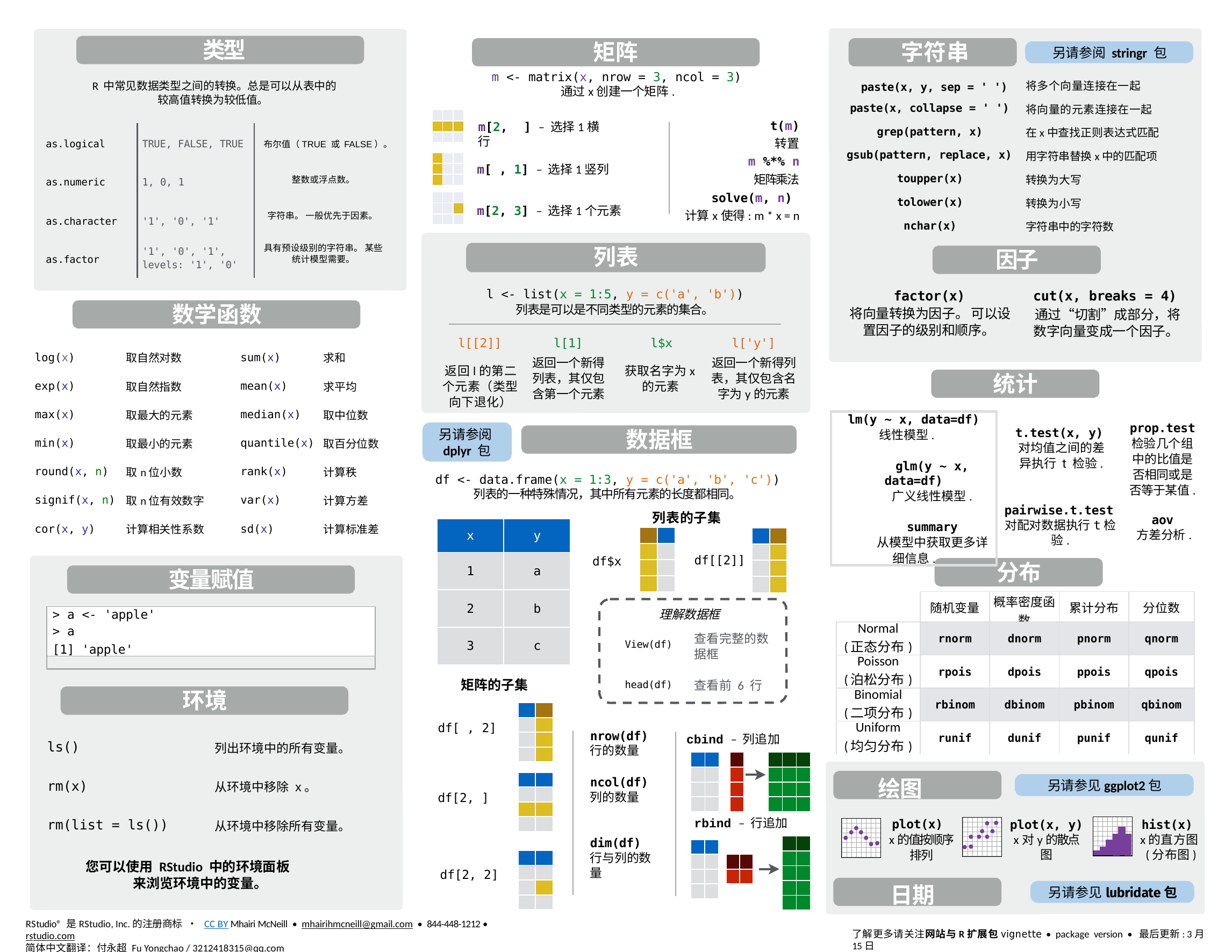

类型
矩阵
字符串
另请参阅 stringr 包
m <- matrix(x, nrow = 3, ncol = 3)
通过x创建一个矩阵.
R 中常见数据类型之间的转换。总是可以从表中的较高值转换为较低值。
将多个向量连接在一起
paste(x, y, sep = ' ')
paste(x, collapse = ' ')
将向量的元素连接在一起
|  |  |  |
| --- | --- | --- |
|  |  |  |
|  |  |  |
t(m)
转置
m %*% n
矩阵乘法
 solve(m, n)
计算x使得: m * x = n
m[2,	] – 选择1横行

grep(pattern, x)
在x中查找正则表达式匹配
as.logical
TRUE, FALSE, TRUE
布尔值（TRUE 或 FALSE）。
gsub(pattern, replace, x)
用字符串替换x中的匹配项
|  |  |  |
| --- | --- | --- |
|  |  |  |
|  |  |  |
m[ , 1] – 选择1竖列
toupper(x)
转换为大写
整数或浮点数。
as.numeric
1, 0, 1
|  |  |  |
| --- | --- | --- |
|  |  |  |
|  |  |  |
tolower(x)
转换为小写
m[2, 3] – 选择1个元素
字符串。 一般优先于因素。
as.character
'1', '0', '1'
nchar(x)
字符串中的字符数

具有预设级别的字符串。 某些统计模型需要。
列表
'1', '0', '1',
levels: '1', '0'
因子
as.factor
l <- list(x = 1:5, y = c('a', 'b'))
列表是可以是不同类型的元素的集合。
factor(x)
cut(x, breaks = 4)
数学函数
将向量转换为因子。 可以设置因子的级别和顺序。
通过“切割”成部分，将数字向量变成一个因子。

l[[2]]
l[1]
返回一个新得列表，其仅包含第一个元素
l$x
l['y']
返回一个新得列表，其仅包含名字为y的元素
| log(x) | 取自然对数 | sum(x) | 求和 |
| --- | --- | --- | --- |
| exp(x) | 取自然指数 | mean(x) | 求平均 |
| max(x) | 取最大的元素 | median(x) | 取中位数 |
| min(x) | 取最小的元素 | quantile(x) | 取百分位数 |
| round(x, n) | 取n位小数 | rank(x) | 计算秩 |
| signif(x, n) | 取n位有效数字 | var(x) | 计算方差 |
| cor(x, y) | 计算相关性系数 | sd(x) | 计算标准差 |
返回l的第二个元素（类型向下退化）
获取名字为x的元素
统计
lm(y ~ x, data=df)
线性模型.

glm(y ~ x, data=df)
广义线性模型.

summary
从模型中获取更多详细信息.
prop.test 检验几个组中的比值是否相同或是否等于某值.
另请参阅
dplyr 包
t.test(x, y)对均值之间的差异执行 t 检验.
数据框
df <- data.frame(x = 1:3, y = c('a', 'b', 'c'))
列表的一种特殊情况，其中所有元素的长度都相同。
pairwise.t.test对配对数据执行t检验.
列表的子集
aov
方差分析.
| x | y |
| --- | --- |
| 1 | a |
| 2 | b |
| 3 | c |
|  |  |
| --- | --- |
|  |  |
|  |  |
|  |  |
|  |  |
| --- | --- |
|  |  |
|  |  |
|  |  |
df[[2]]
df$x

分布
变量赋值
|  | 随机变量 | 概率密度函数 | 累计分布 | 分位数 |
| --- | --- | --- | --- | --- |
| Normal (正态分布) | rnorm | dnorm | pnorm | qnorm |
| Poisson (泊松分布) | rpois | dpois | ppois | qpois |
| Binomial (二项分布) | rbinom | dbinom | pbinom | qbinom |
| Uniform (均匀分布) | runif | dunif | punif | qunif |

理解数据框

> a <- 'apple'
> a
[1] 'apple'
查看完整的数据框

查看前 6 行
View(df)
矩阵的子集
head(df)
环境
|  |  |
| --- | --- |
|  |  |
|  |  |
|  |  |
df[ , 2]
| ls() | 列出环境中的所有变量。 |
| --- | --- |
| rm(x) | 从环境中移除 x。 |
| rm(list = ls()) | 从环境中移除所有变量。 |
nrow(df)
行的数量

cbind – 列追加

|  |  |
| --- | --- |
|  |  |
|  |  |
|  |  |

|  |
| --- |
|  |
|  |
|  |
|  |  |  |
| --- | --- | --- |
|  |  |  |
|  |  |  |
|  |  |  |

|  |  |
| --- | --- |
|  |  |
|  |  |
|  |  |
另请参见ggplot2包
ncol(df) 列的数量

绘图

df[2, ]

rbind – 行追加
plot(x)
x的值按顺序排列

plot(x, y)
x对y的散点图
hist(x)
x的直方图(分布图)

dim(df) 行与列的数量
|  |  |
| --- | --- |
|  |  |
|  |  |
|  |  |
|  |  |
|  |  |
| --- | --- |
|  |  |
|  |  |
|  |  |
|  |  |
| --- | --- |
|  |  |
|  |  |
|  |  |
|  |  |
| --- | --- |
|  |  |
您可以使用 RStudio 中的环境面板来浏览环境中的变量。

df[2, 2]

另请参见lubridate包
日期
RStudio® 是RStudio, Inc.的注册商标  •  CC BY Mhairi McNeill  •  mhairihmcneill@gmail.com  •  844-448-1212 • rstudio.com
简体中文翻译：付永超 Fu Yongchao / 3212418315@qq.com
了解更多请关注网站与R扩展包vignette •  package  version  •  最后更新: 3月15日